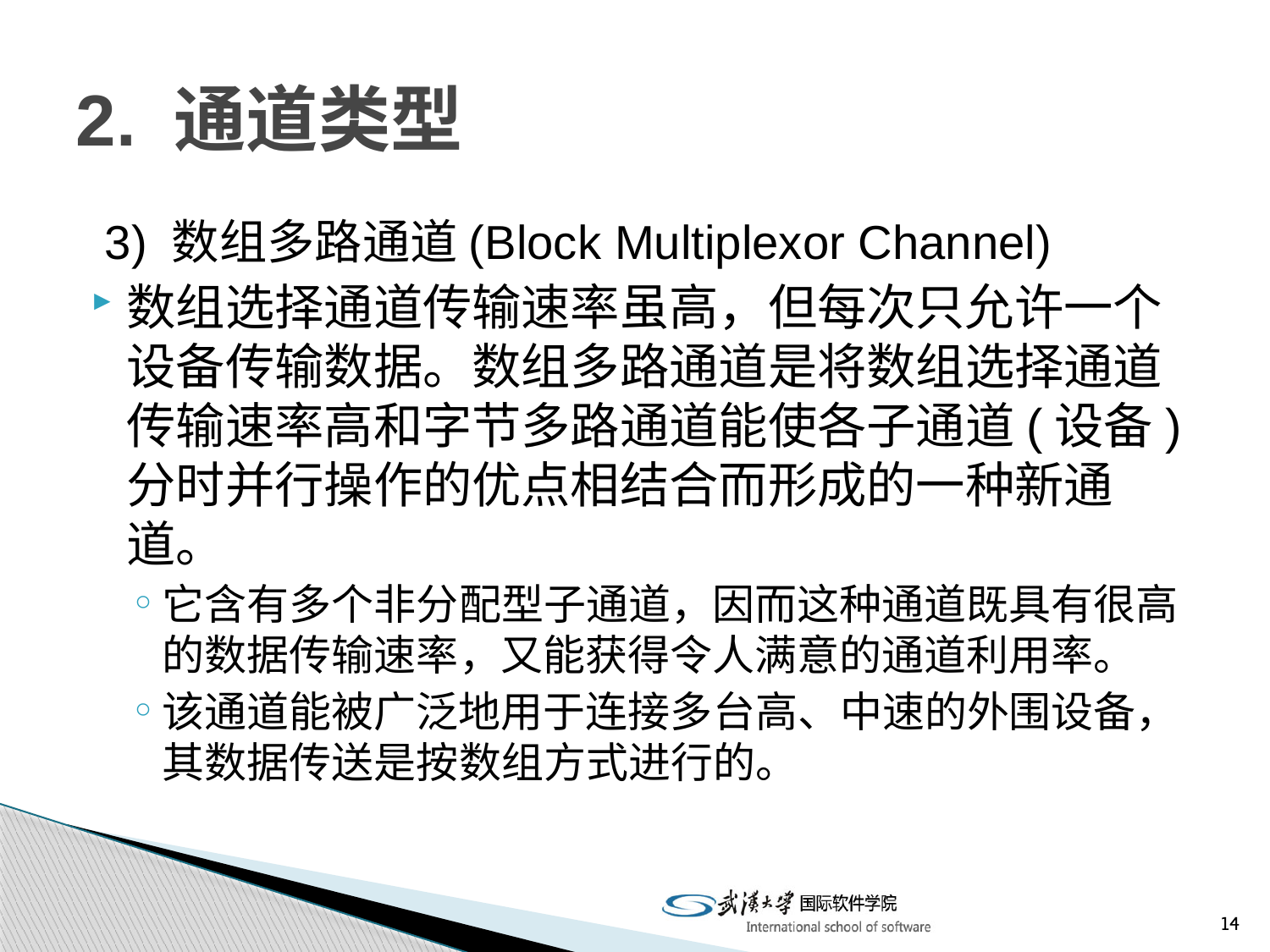

# 2. 通道类型
 3) 数组多路通道(Block Multiplexor Channel)
数组选择通道传输速率虽高，但每次只允许一个设备传输数据。数组多路通道是将数组选择通道传输速率高和字节多路通道能使各子通道(设备)分时并行操作的优点相结合而形成的一种新通道。
它含有多个非分配型子通道，因而这种通道既具有很高的数据传输速率，又能获得令人满意的通道利用率。
该通道能被广泛地用于连接多台高、中速的外围设备，其数据传送是按数组方式进行的。
14